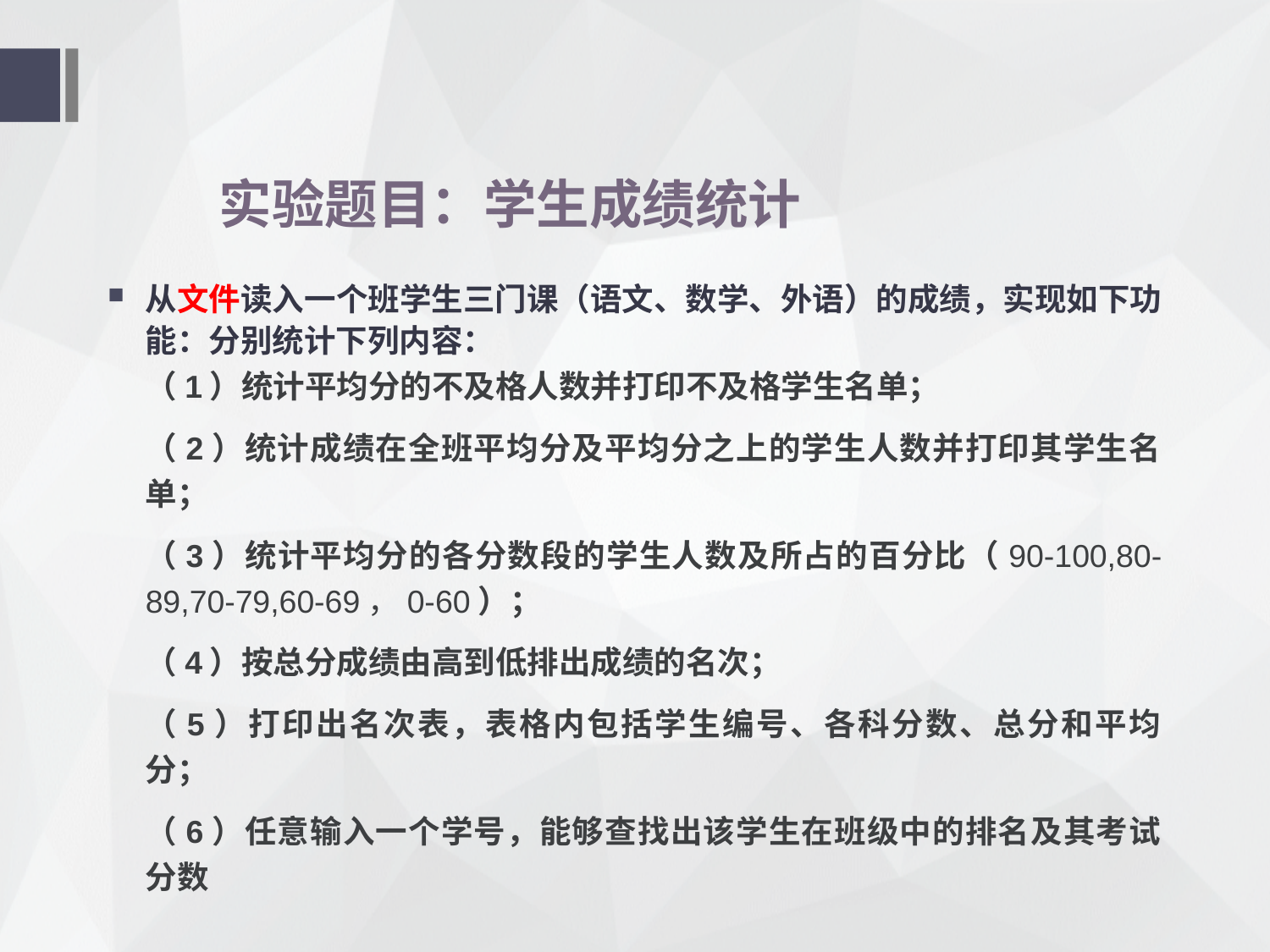

# 实验题目：学生成绩统计
从文件读入一个班学生三门课（语文、数学、外语）的成绩，实现如下功能：分别统计下列内容：
（1）统计平均分的不及格人数并打印不及格学生名单；
（2）统计成绩在全班平均分及平均分之上的学生人数并打印其学生名单；
（3）统计平均分的各分数段的学生人数及所占的百分比（90-100,80-89,70-79,60-69，0-60）；
（4）按总分成绩由高到低排出成绩的名次；
（5）打印出名次表，表格内包括学生编号、各科分数、总分和平均分；
（6）任意输入一个学号，能够查找出该学生在班级中的排名及其考试分数